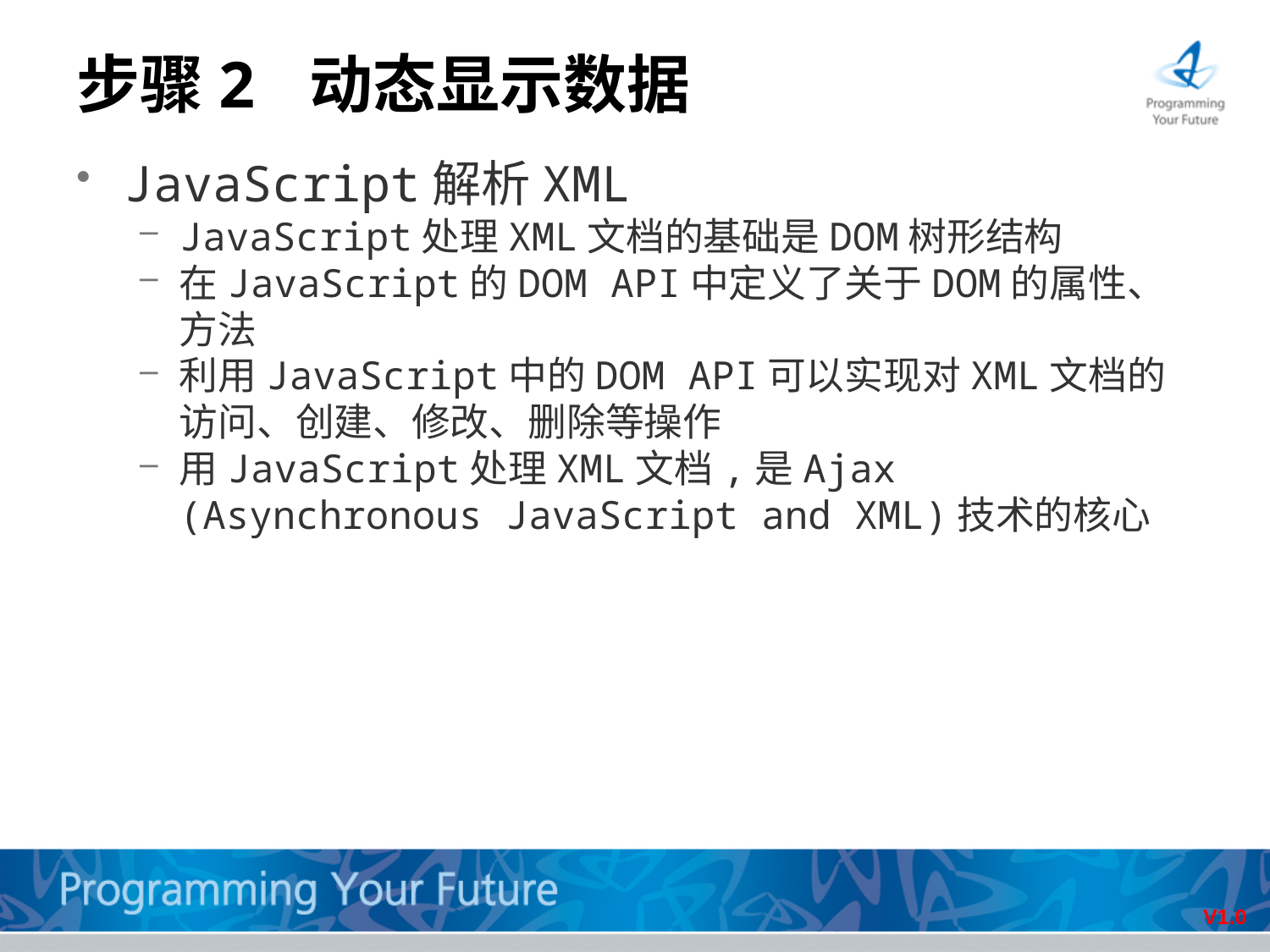

# 步骤2 动态显示数据
JavaScript解析XML
JavaScript处理XML文档的基础是DOM树形结构
在JavaScript的DOM API中定义了关于DOM的属性、方法
利用JavaScript中的DOM API可以实现对XML文档的访问、创建、修改、删除等操作
用JavaScript处理XML文档,是Ajax (Asynchronous JavaScript and XML)技术的核心